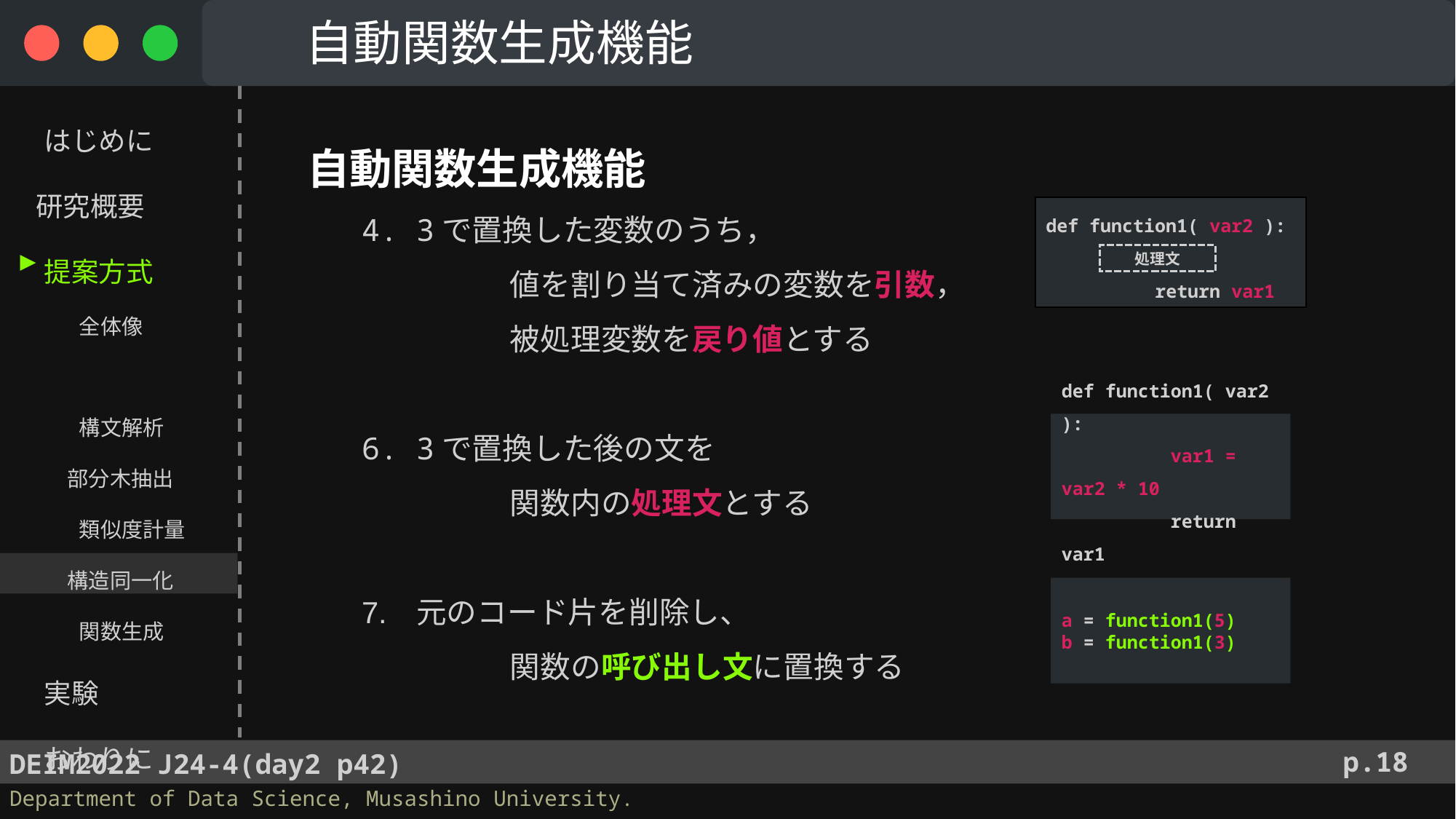

自動関数生成機能
　 はじめに
   研究概要
　 提案方式
　　　 全体像
　　　 構文解析
　　   部分木抽出
　　　 類似度計量
　　   構造同一化
　　　 関数生成
　 実験
　 おわりに

自動関数生成機能
3で置換した変数のうち，
	値を割り当て済みの変数を引数，
	被処理変数を戻り値とする

3で置換した後の文を
	関数内の処理文とする

元のコード片を削除し、
	関数の呼び出し文に置換する
def function1( var2 ):

	return var1
▶︎
処理文
def function1( var2 ):
	var1 = var2 * 10
	return var1

a = function1(5)
b = function1(3)
p.18